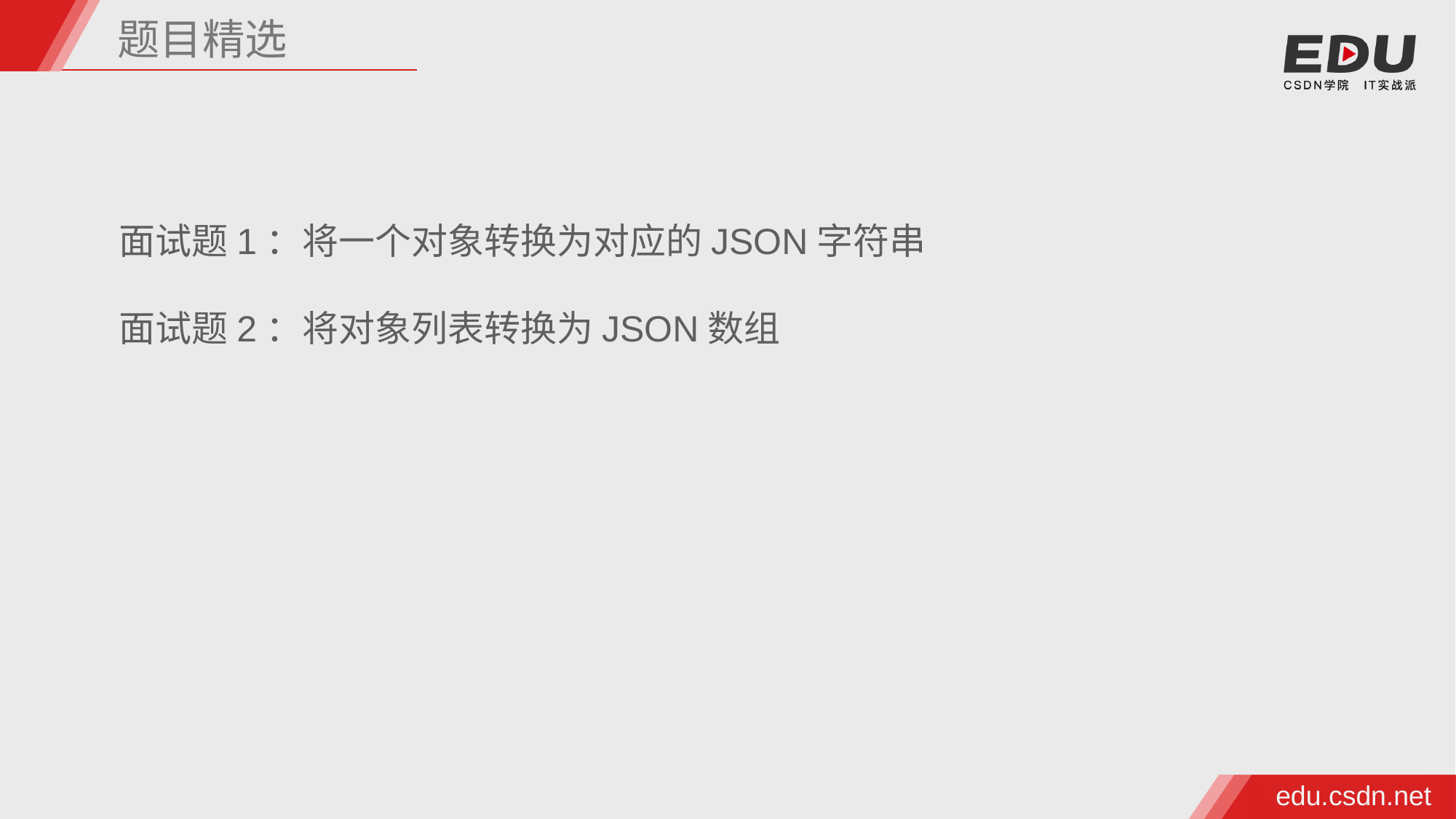

题目精选
面试题1：将一个对象转换为对应的JSON字符串
面试题2：将对象列表转换为JSON数组
edu.csdn.net